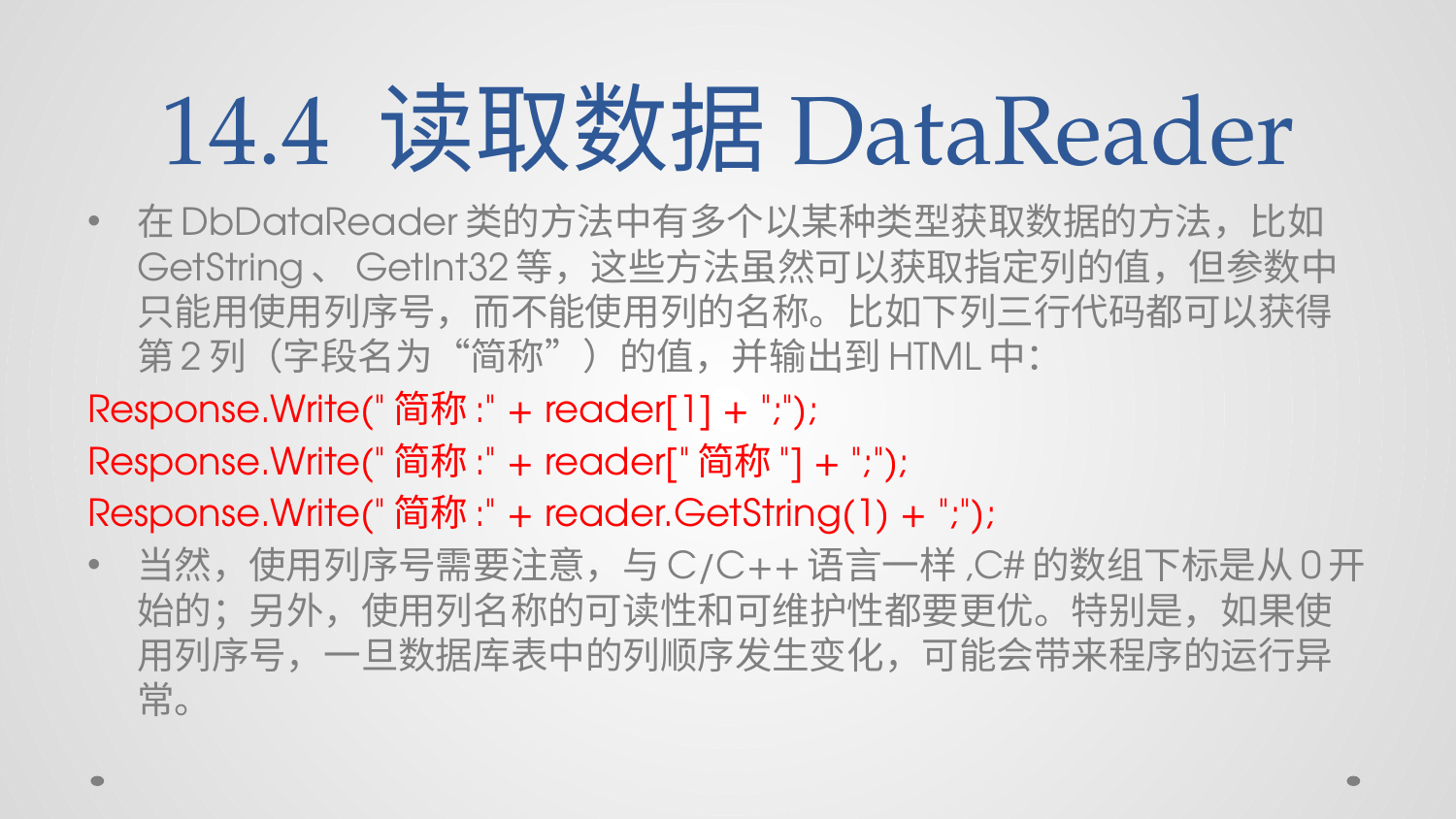

# 14.4 读取数据DataReader
在DbDataReader类的方法中有多个以某种类型获取数据的方法，比如GetString、GetInt32等，这些方法虽然可以获取指定列的值，但参数中只能用使用列序号，而不能使用列的名称。比如下列三行代码都可以获得第2列（字段名为“简称”）的值，并输出到HTML中：
Response.Write("简称:" + reader[1] + ";");
Response.Write("简称:" + reader["简称"] + ";");
Response.Write("简称:" + reader.GetString(1) + ";");
当然，使用列序号需要注意，与C/C++语言一样,C#的数组下标是从0开始的；另外，使用列名称的可读性和可维护性都要更优。特别是，如果使用列序号，一旦数据库表中的列顺序发生变化，可能会带来程序的运行异常。